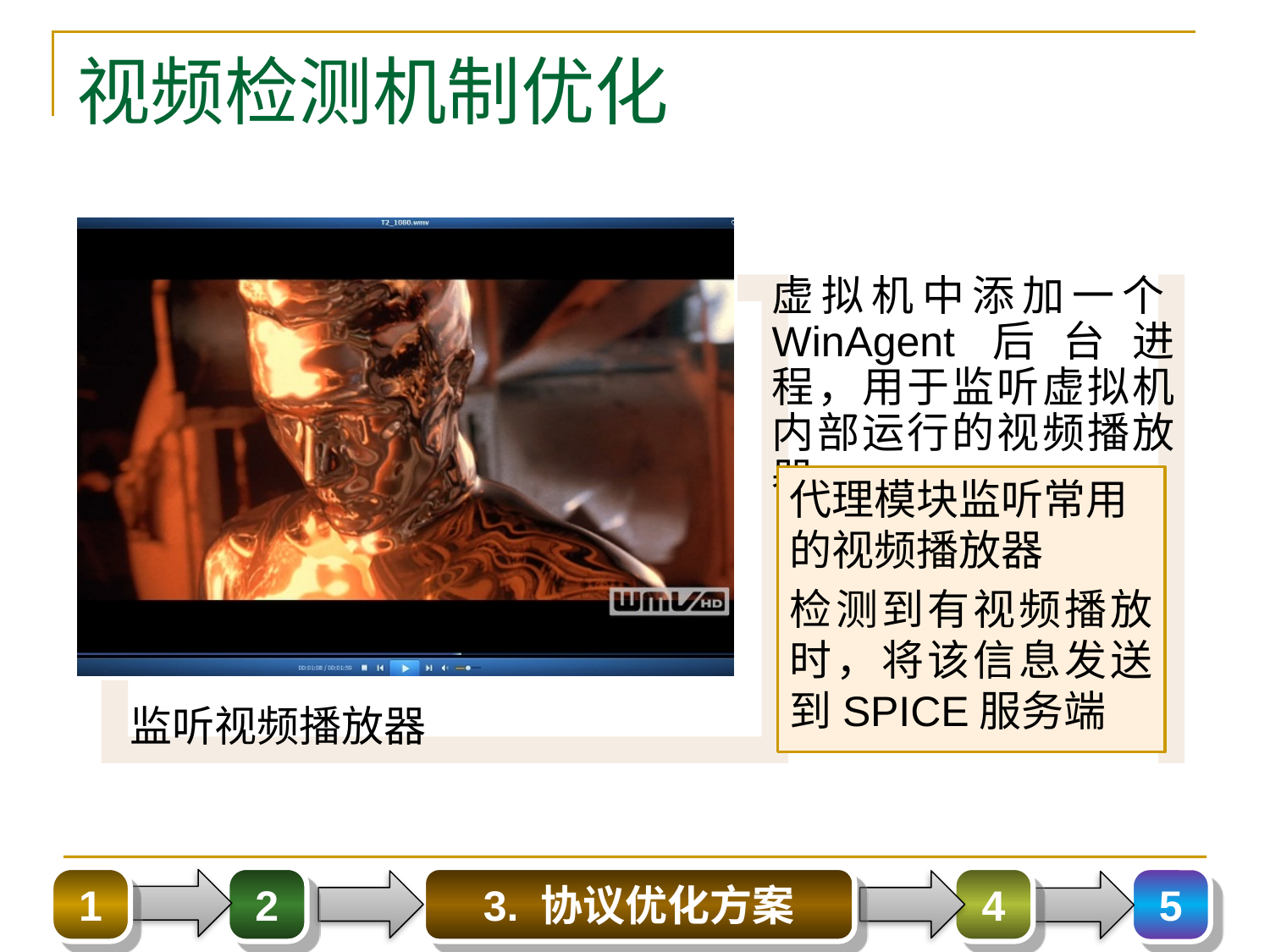

# 视频检测机制优化
监听视频播放器
虚拟机中添加一个WinAgent后台进程，用于监听虚拟机内部运行的视频播放器
代理模块监听常用的视频播放器
检测到有视频播放时，将该信息发送到SPICE服务端
1
2
3. 协议优化方案
4
5